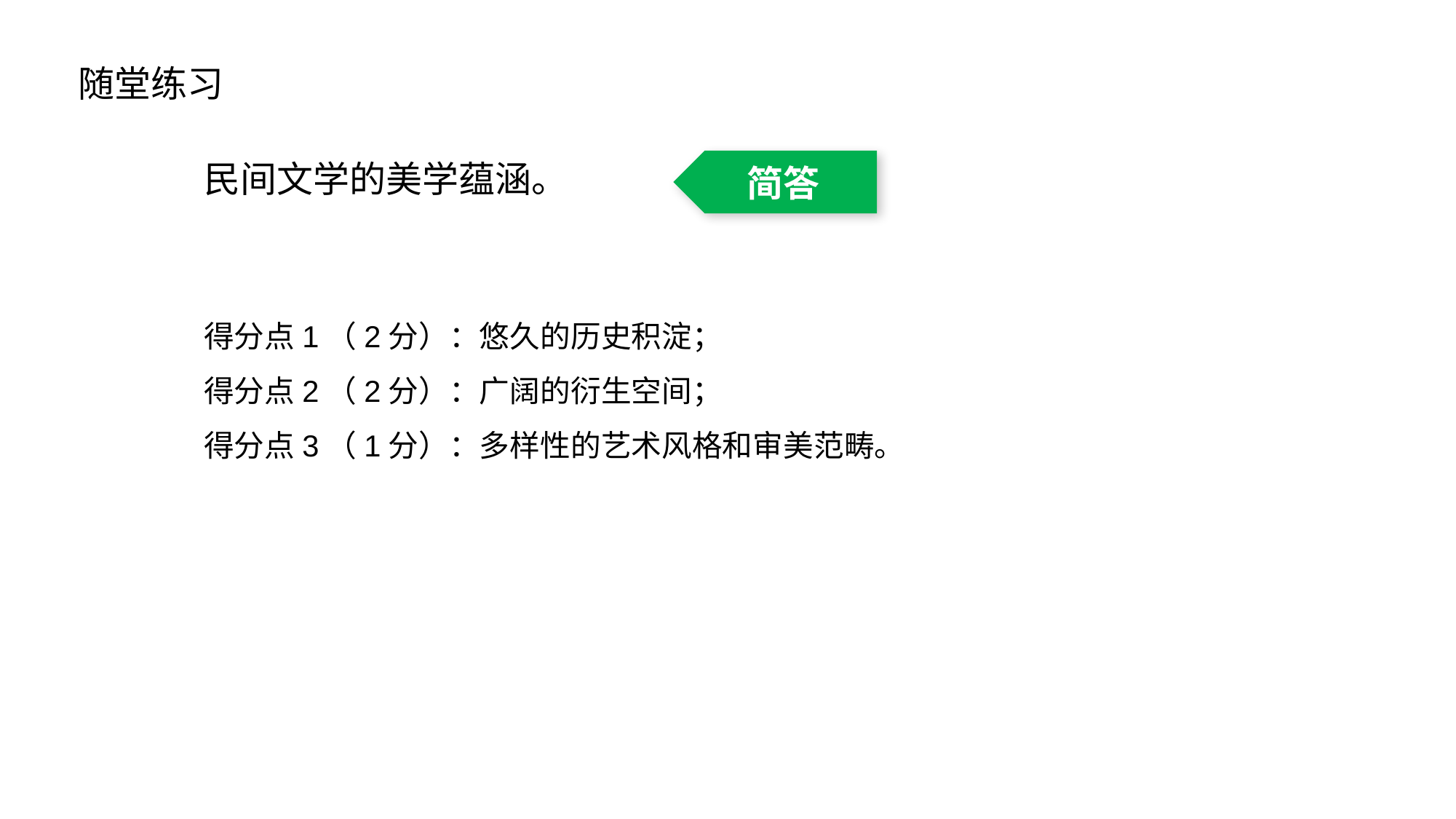

随堂练习
民间文学的美学蕴涵。

简答
得分点1（2分）：悠久的历史积淀；
得分点2（2分）：广阔的衍生空间；
得分点3（1分）：多样性的艺术风格和审美范畴。